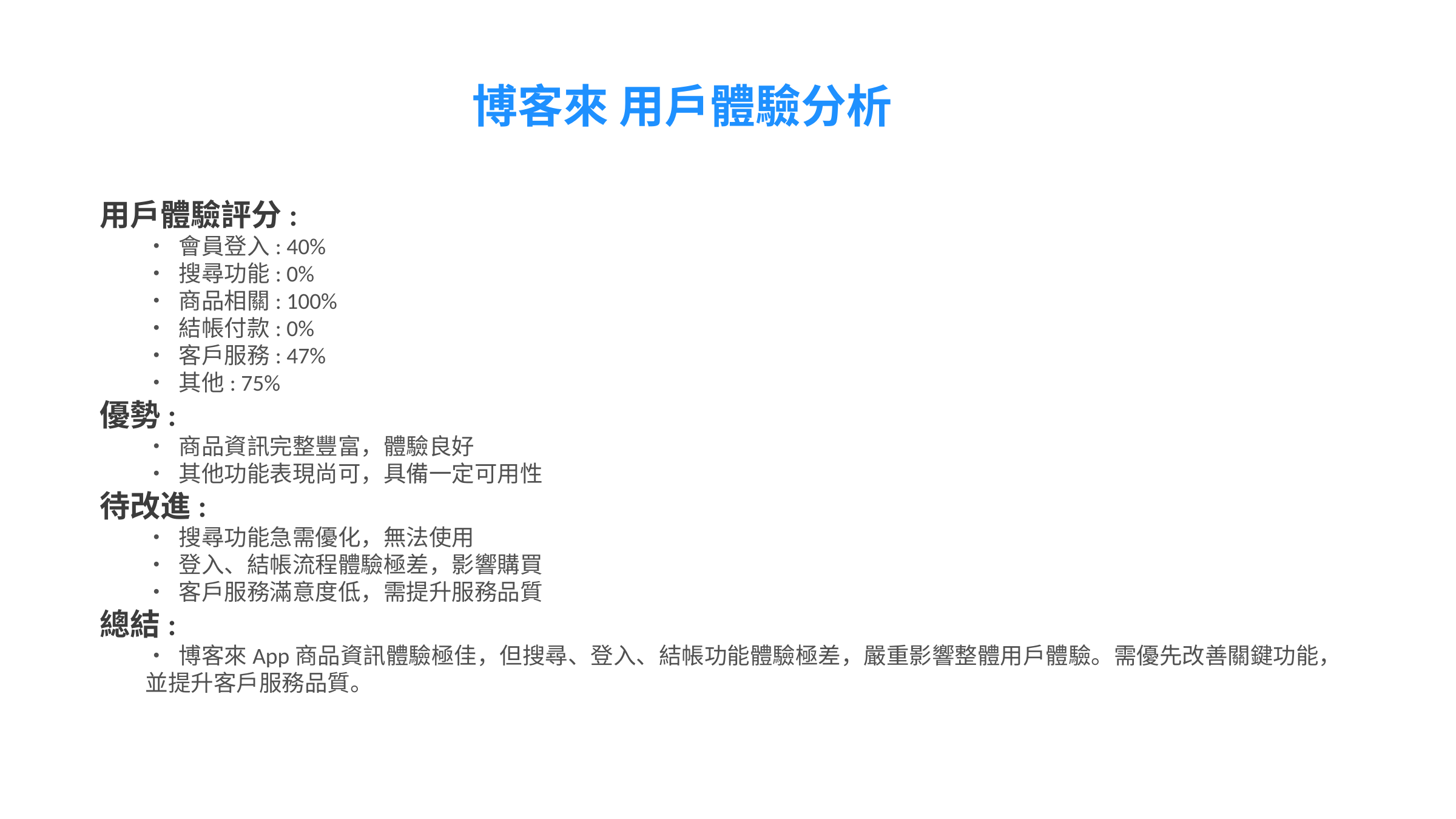

#

博客來 用戶體驗分析

用戶體驗評分:
• 會員登入: 40%
• 搜尋功能: 0%
• 商品相關: 100%
• 結帳付款: 0%
• 客戶服務: 47%
• 其他: 75%
優勢:
• 商品資訊完整豐富，體驗良好
• 其他功能表現尚可，具備一定可用性
待改進:
• 搜尋功能急需優化，無法使用
• 登入、結帳流程體驗極差，影響購買
• 客戶服務滿意度低，需提升服務品質
總結:
• 博客來App商品資訊體驗極佳，但搜尋、登入、結帳功能體驗極差，嚴重影響整體用戶體驗。需優先改善關鍵功能，並提升客戶服務品質。